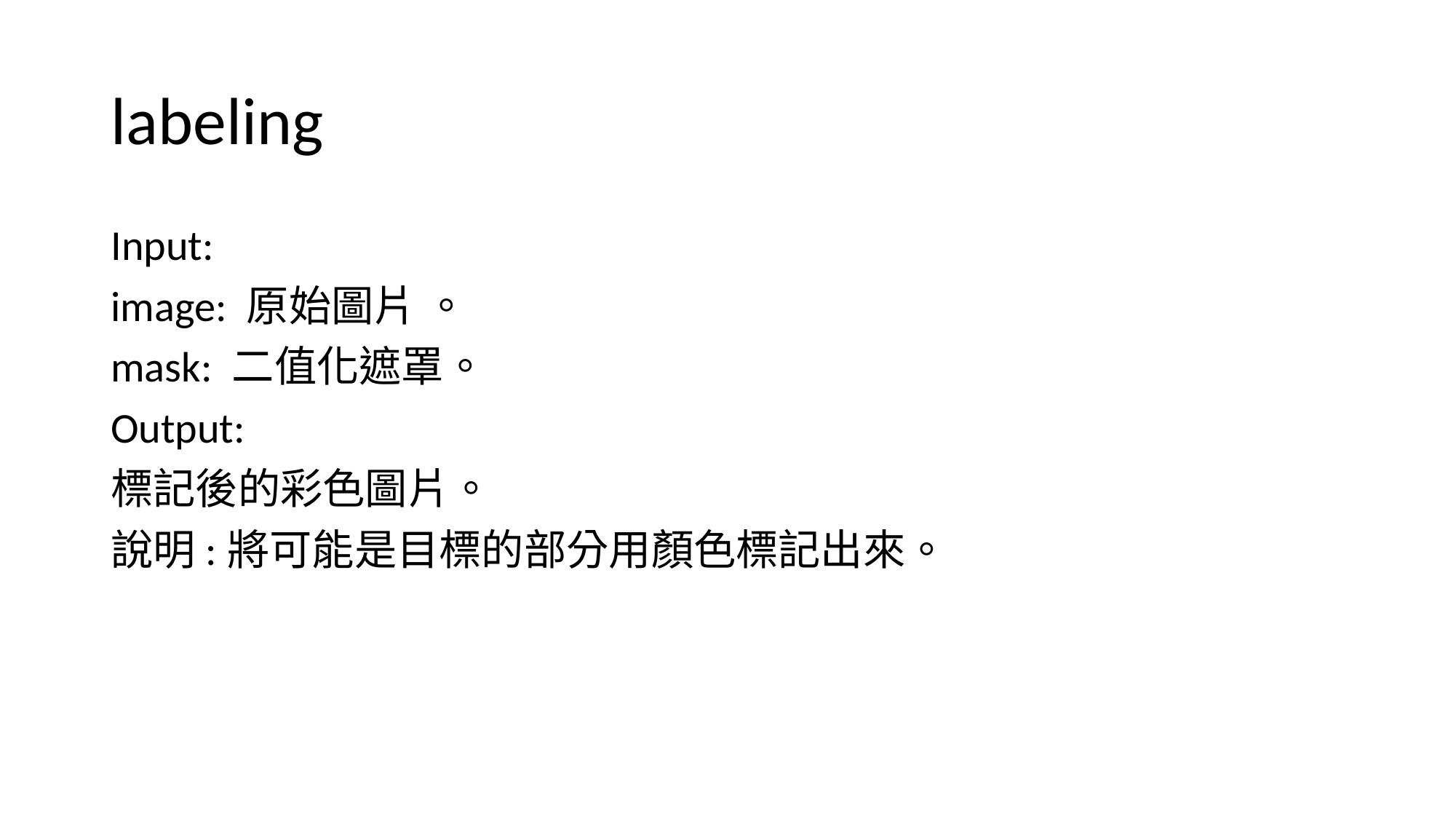

# labeling
Input:
image: 原始圖片 。
mask: 二值化遮罩。
Output:
標記後的彩色圖片。
說明:將可能是目標的部分用顏色標記出來。